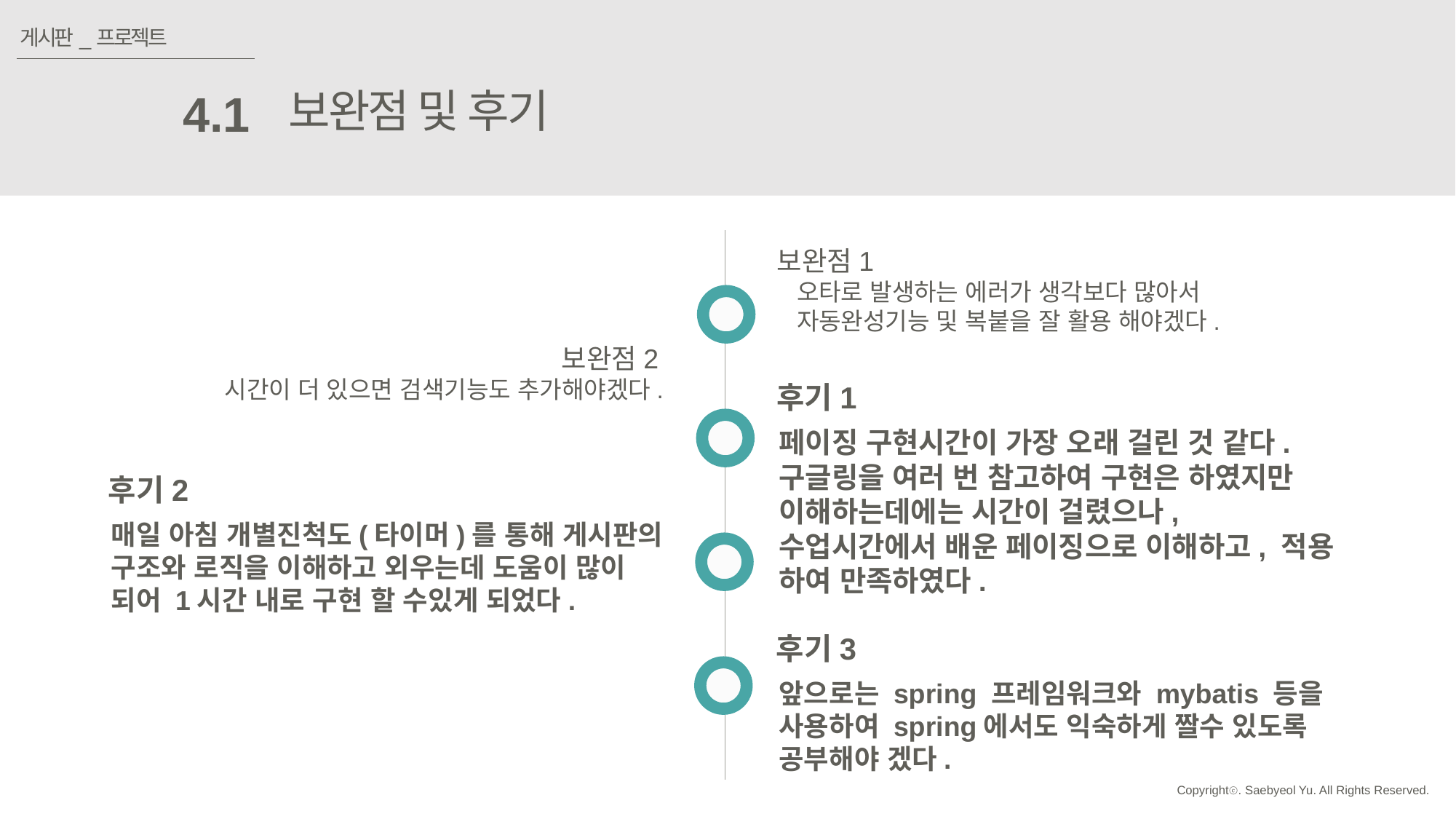

게시판_프로젝트
보완점 및 후기
4.1

보완점1
오타로 발생하는 에러가 생각보다 많아서
자동완성기능 및 복붙을 잘 활용 해야겠다.
보완점2
시간이 더 있으면 검색기능도 추가해야겠다.
후기1
페이징 구현시간이 가장 오래 걸린 것 같다.
구글링을 여러 번 참고하여 구현은 하였지만
이해하는데에는 시간이 걸렸으나,
수업시간에서 배운 페이징으로 이해하고, 적용 하여 만족하였다.
후기2
매일 아침 개별진척도(타이머)를 통해 게시판의 구조와 로직을 이해하고 외우는데 도움이 많이 되어 1시간 내로 구현 할 수있게 되었다.

후기3
앞으로는 spring 프레임워크와 mybatis 등을 사용하여 spring에서도 익숙하게 짤수 있도록 공부해야 겠다.